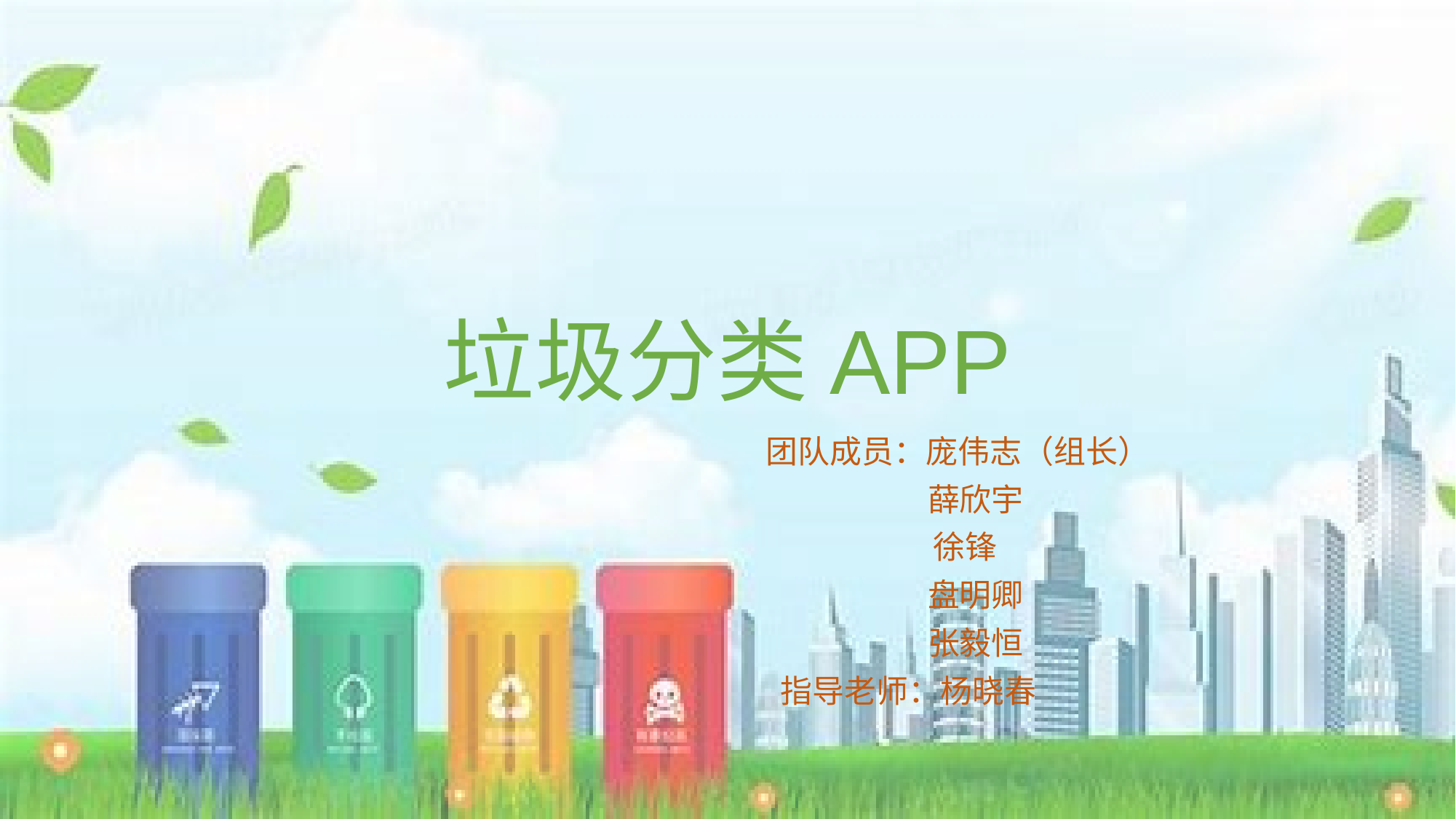

# 垃圾分类APP
                                                                团队成员：庞伟志（组长）
                                                                     薛欣宇
                                                                  徐锋
                                                                     盘明卿
                                                                     张毅恒
                                                  指导老师：杨晓春